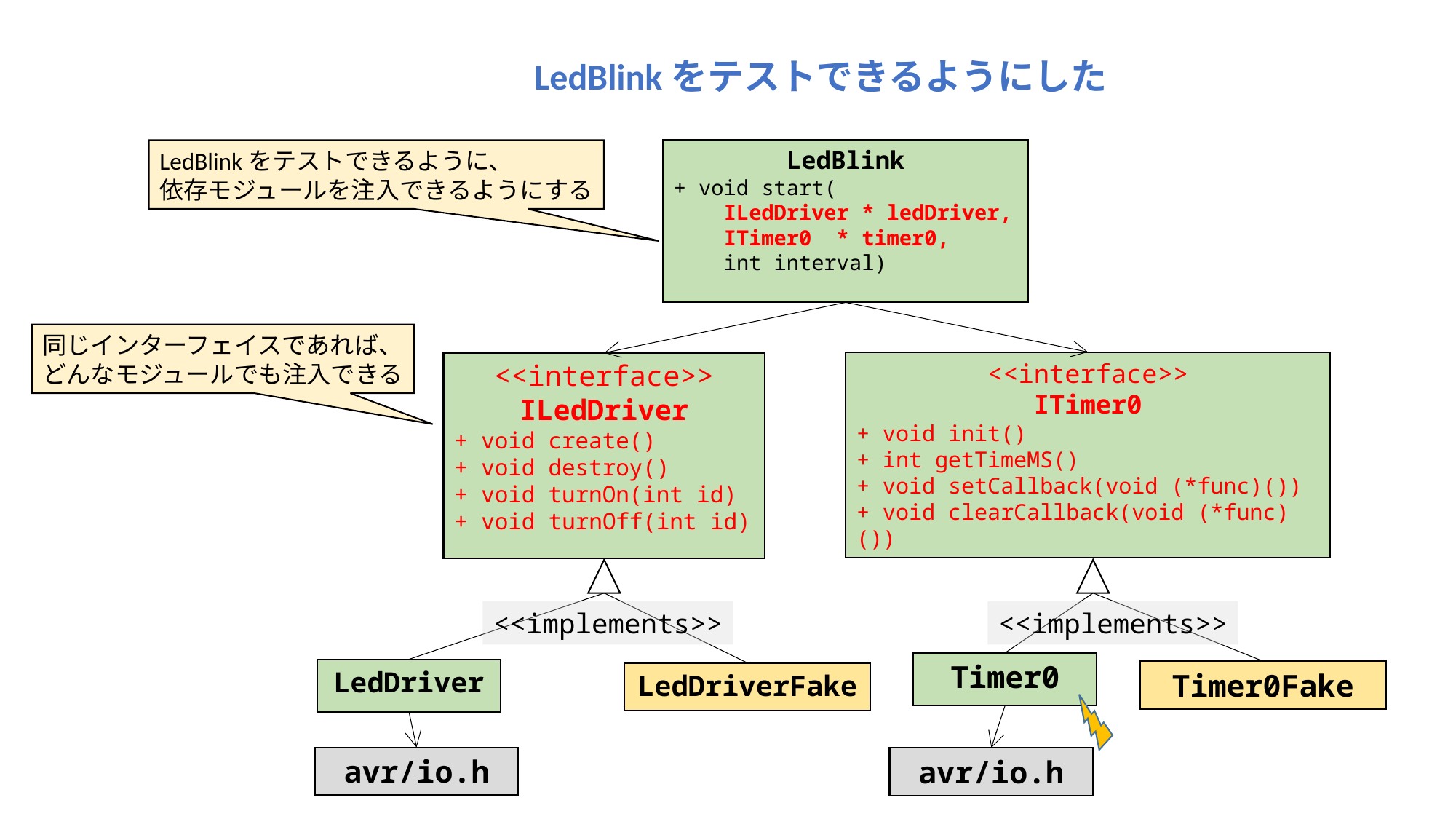

LedBlinkをテストできるようにした
LedBlinkをテストできるように、
依存モジュールを注入できるようにする
LedBlink
+ void start(
    ILedDriver * ledDriver,
    ITimer0  * timer0,
    int interval)
同じインターフェイスであれば、
どんなモジュールでも注入できる
<<interface>>
ITimer0
+ void init()
+ int getTimeMS()
+ void setCallback(void (*func)())
+ void clearCallback(void (*func)())
<<interface>>
ILedDriver
+ void create()
+ void destroy()
+ void turnOn(int id)
+ void turnOff(int id)

<<implements>>
<<implements>>
Timer0
LedDriver
Timer0Fake
LedDriverFake

avr/io.h
avr/io.h